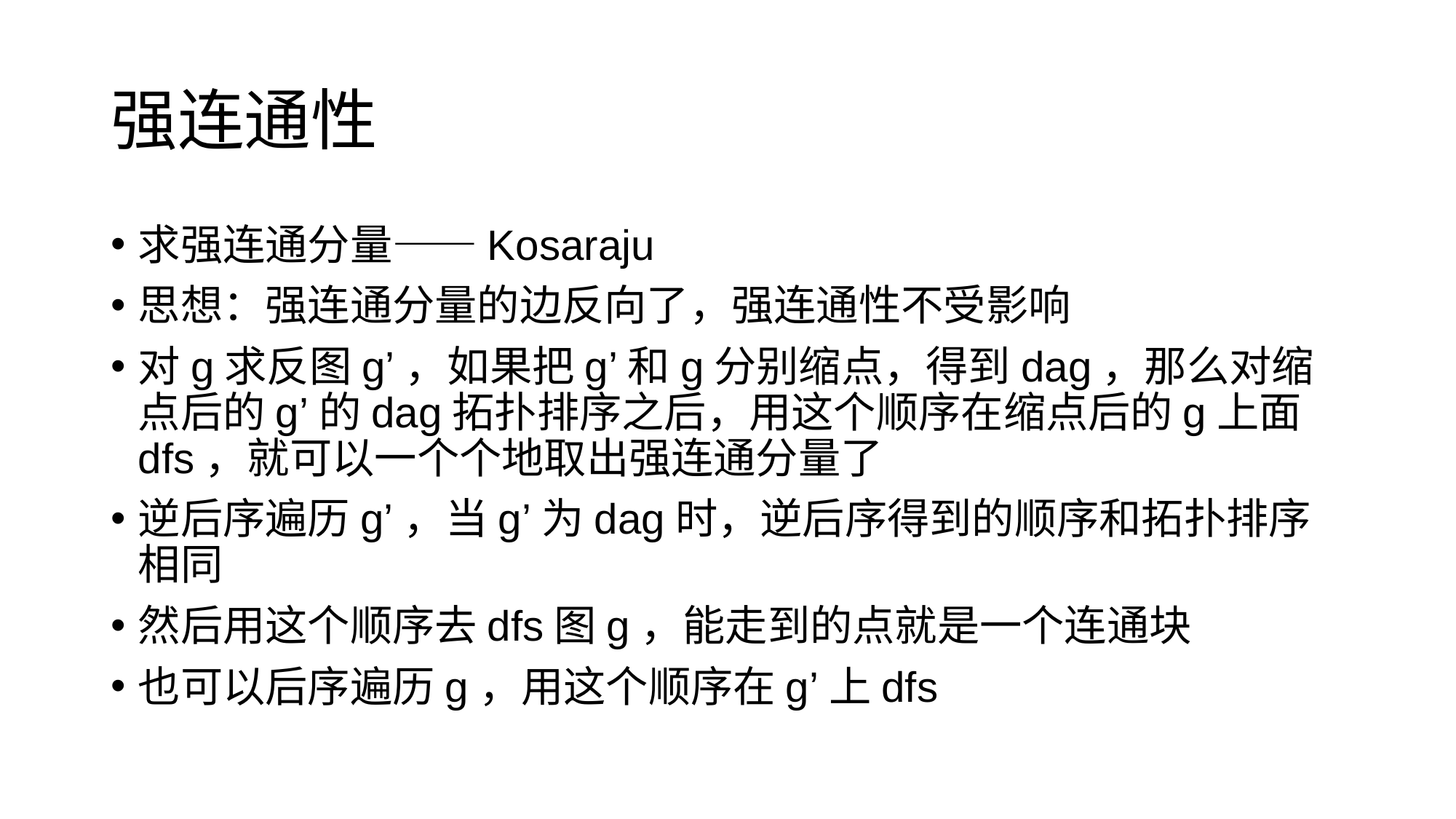

# 强连通性
求强连通分量——Kosaraju
思想：强连通分量的边反向了，强连通性不受影响
对g求反图g’，如果把g’和g分别缩点，得到dag，那么对缩点后的g’的dag拓扑排序之后，用这个顺序在缩点后的g上面dfs，就可以一个个地取出强连通分量了
逆后序遍历g’，当g’为dag时，逆后序得到的顺序和拓扑排序相同
然后用这个顺序去dfs图g，能走到的点就是一个连通块
也可以后序遍历g，用这个顺序在g’上dfs